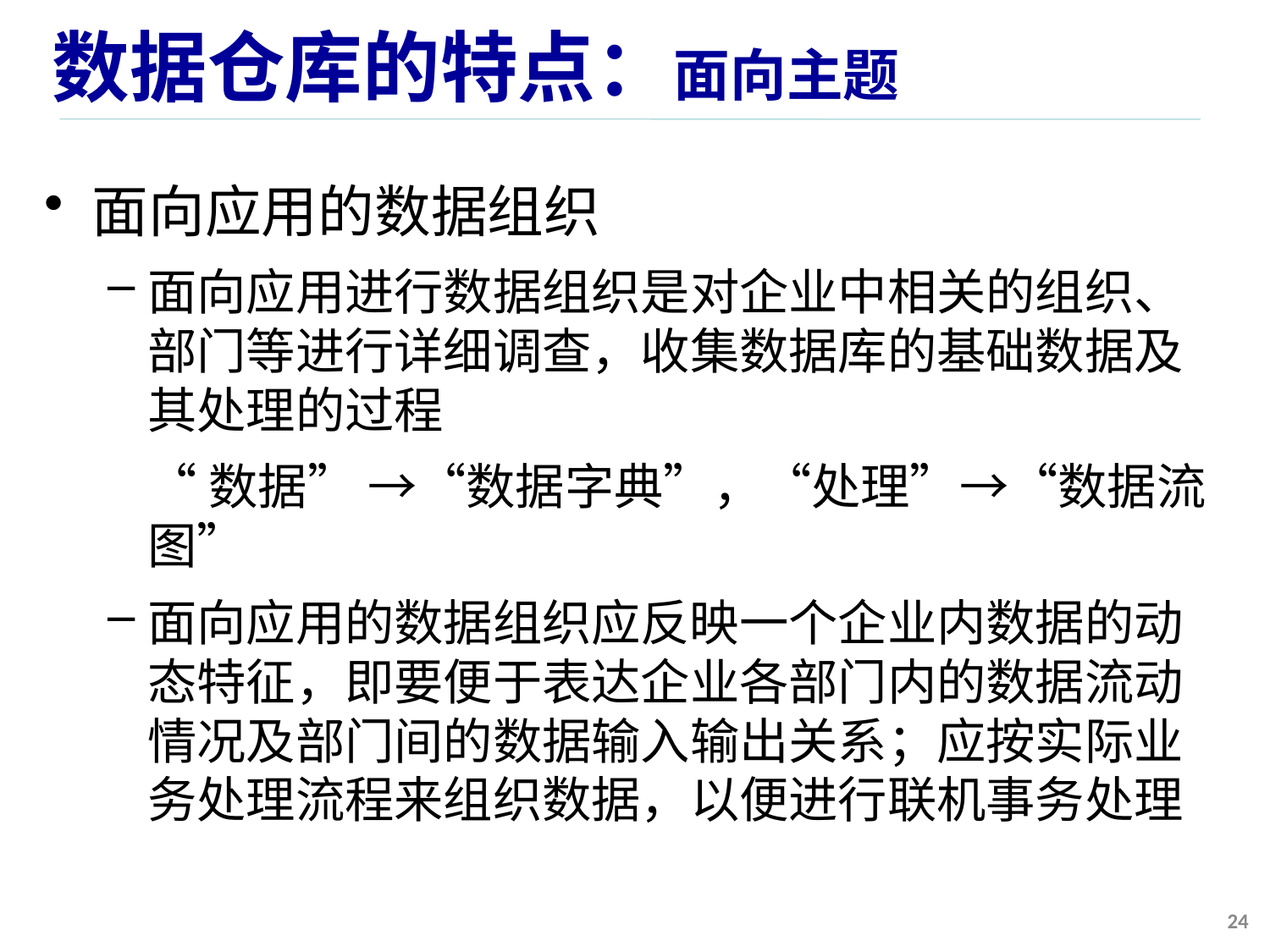

# 数据仓库的特点：面向主题
面向应用的数据组织
面向应用进行数据组织是对企业中相关的组织、部门等进行详细调查，收集数据库的基础数据及其处理的过程
	“数据” →“数据字典”，“处理”→“数据流图”
面向应用的数据组织应反映一个企业内数据的动态特征，即要便于表达企业各部门内的数据流动情况及部门间的数据输入输出关系；应按实际业务处理流程来组织数据，以便进行联机事务处理
24